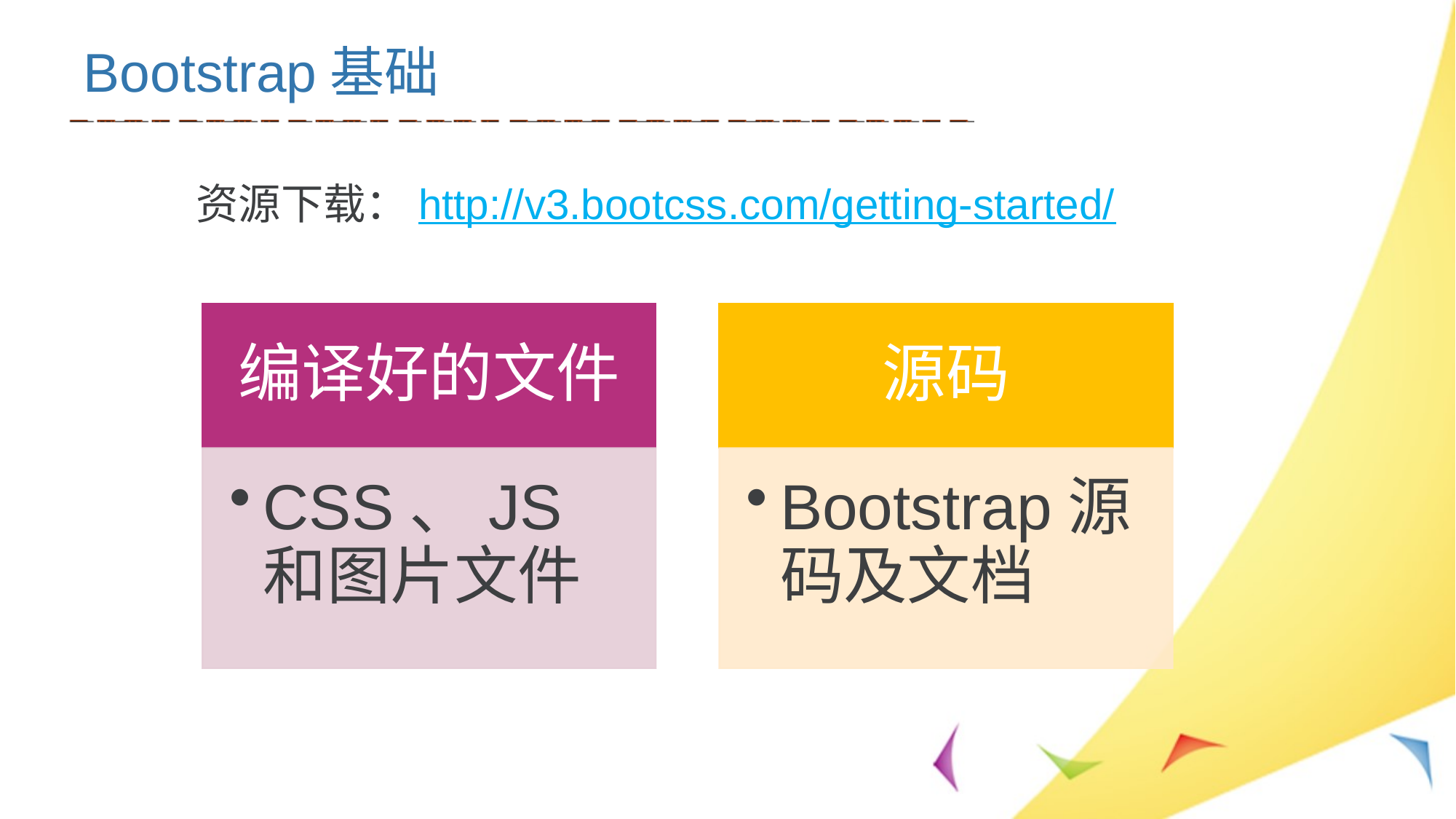

# Bootstrap基础
资源下载：http://v3.bootcss.com/getting-started/

编译好的文件
CSS、JS和图片文件
源码
Bootstrap源码及文档